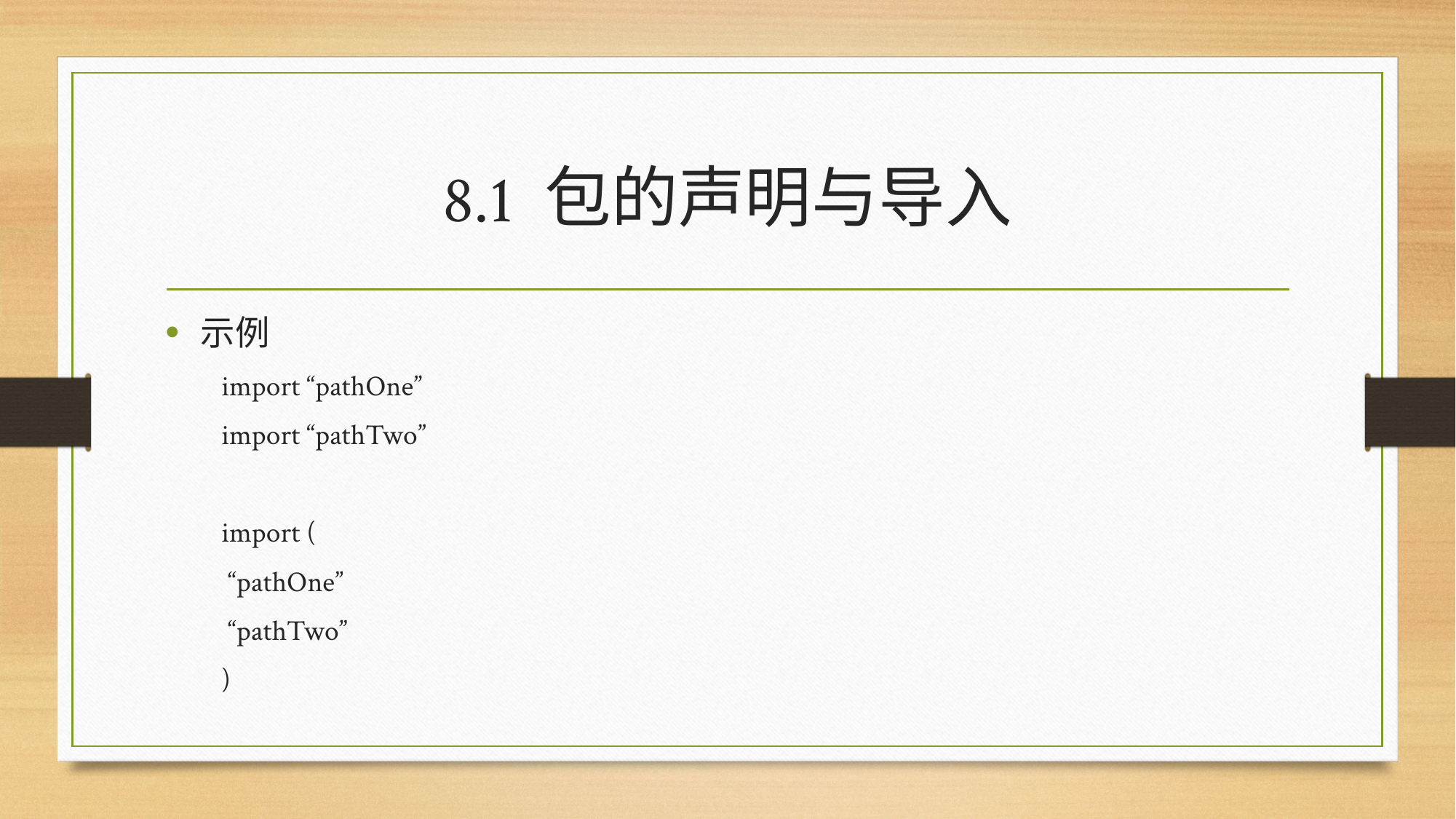

# 8.1 包的声明与导入
示例
import “pathOne”
import “pathTwo”

import (
	 “pathOne”
	 “pathTwo”
)